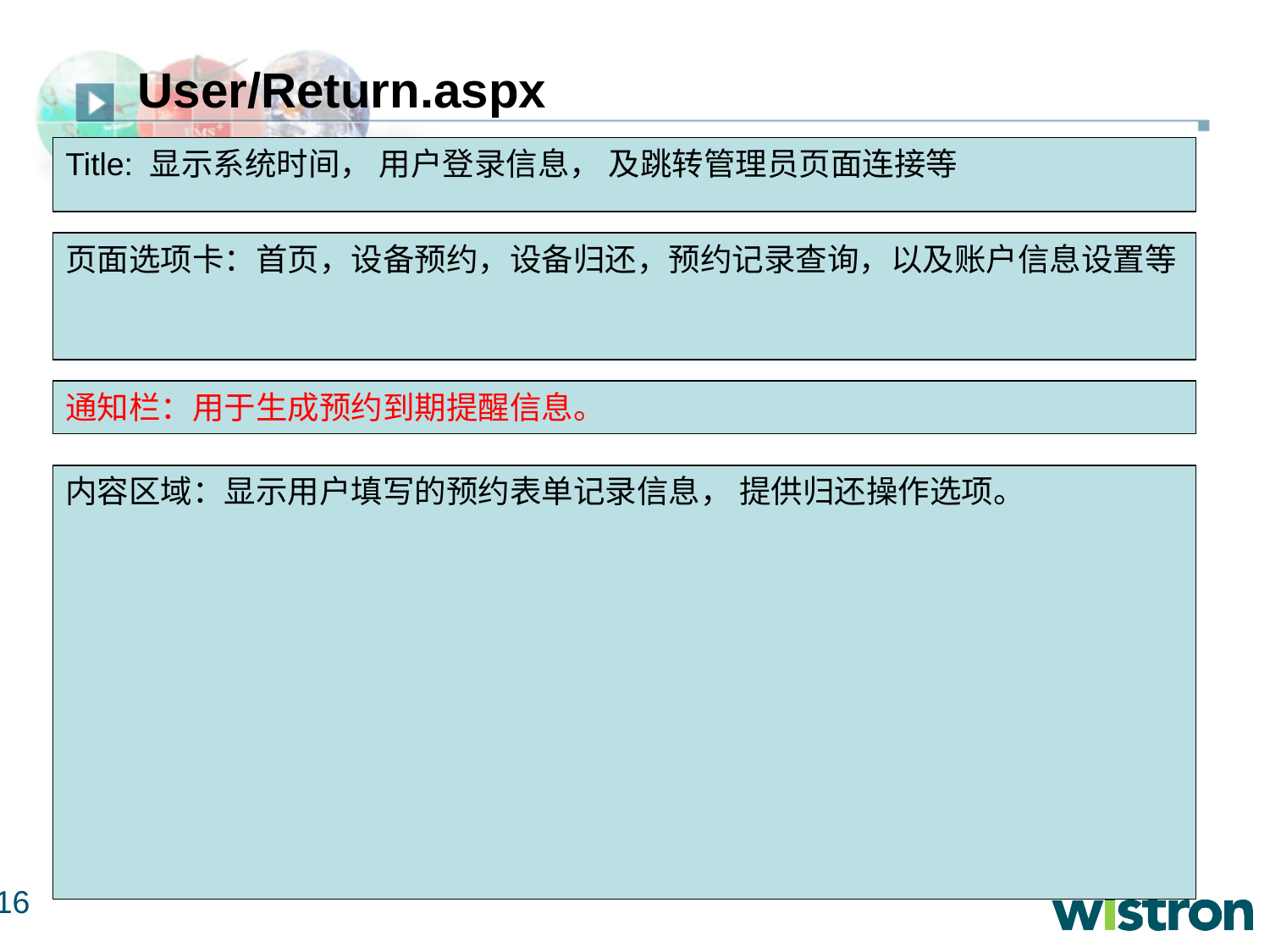

# User/Return.aspx
Title: 显示系统时间， 用户登录信息， 及跳转管理员页面连接等
页面选项卡：首页，设备预约，设备归还，预约记录查询，以及账户信息设置等
通知栏：用于生成预约到期提醒信息。
内容区域：显示用户填写的预约表单记录信息， 提供归还操作选项。